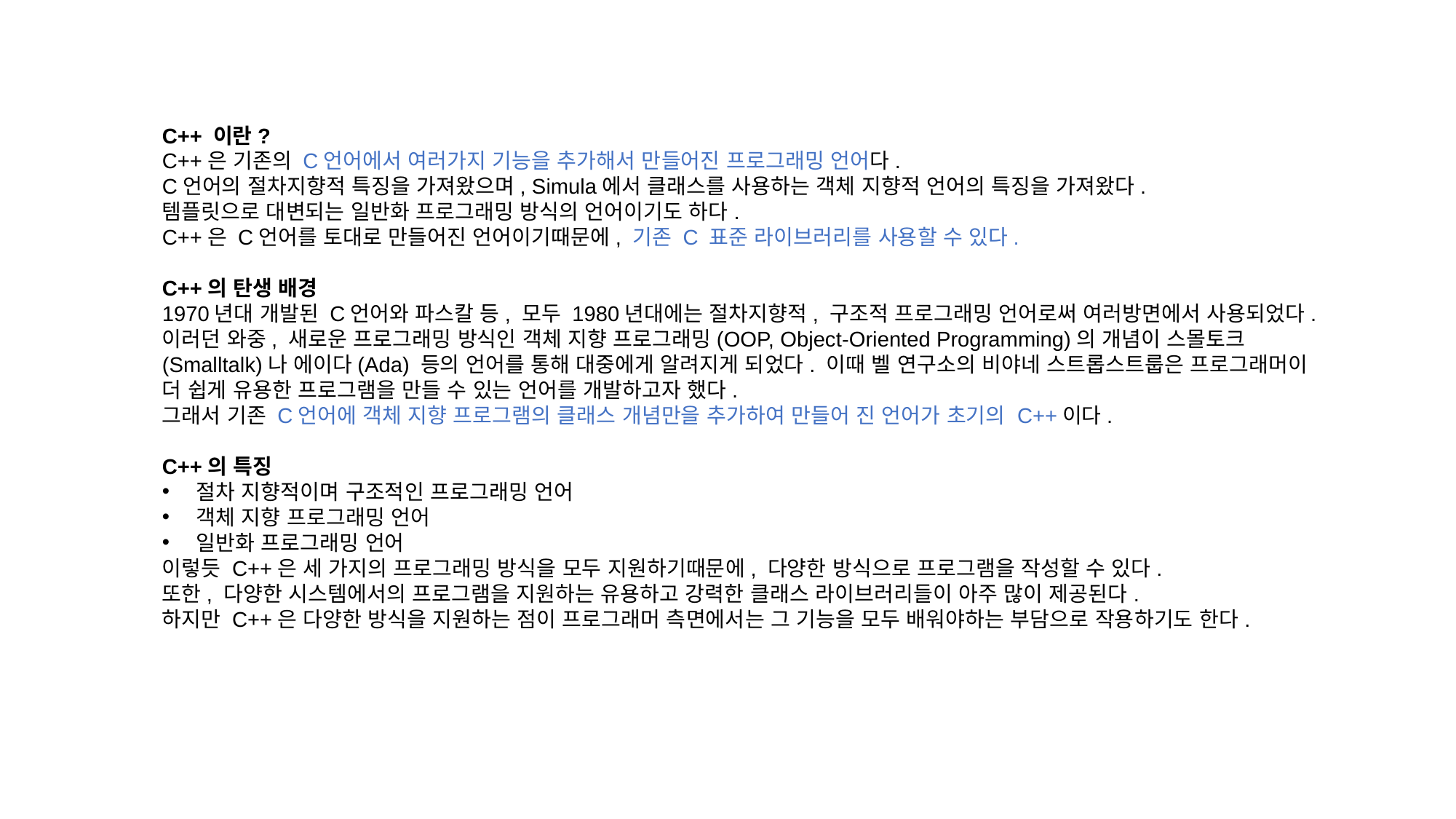

C++ 이란?
C++은 기존의 C언어에서 여러가지 기능을 추가해서 만들어진 프로그래밍 언어다.
C언어의 절차지향적 특징을 가져왔으며, Simula에서 클래스를 사용하는 객체 지향적 언어의 특징을 가져왔다.
템플릿으로 대변되는 일반화 프로그래밍 방식의 언어이기도 하다.
C++은 C언어를 토대로 만들어진 언어이기때문에, 기존 C 표준 라이브러리를 사용할 수 있다.
C++의 탄생 배경
1970년대 개발된 C언어와 파스칼 등, 모두 1980년대에는 절차지향적, 구조적 프로그래밍 언어로써 여러방면에서 사용되었다. 이러던 와중, 새로운 프로그래밍 방식인 객체 지향 프로그래밍(OOP, Object-Oriented Programming)의 개념이 스몰토크(Smalltalk)나 에이다(Ada) 등의 언어를 통해 대중에게 알려지게 되었다. 이때 벨 연구소의 비야네 스트롭스트룹은 프로그래머이 더 쉽게 유용한 프로그램을 만들 수 있는 언어를 개발하고자 했다.
그래서 기존 C언어에 객체 지향 프로그램의 클래스 개념만을 추가하여 만들어 진 언어가 초기의 C++이다.

C++의 특징
절차 지향적이며 구조적인 프로그래밍 언어
객체 지향 프로그래밍 언어
일반화 프로그래밍 언어
이렇듯 C++은 세 가지의 프로그래밍 방식을 모두 지원하기때문에, 다양한 방식으로 프로그램을 작성할 수 있다.
또한, 다양한 시스템에서의 프로그램을 지원하는 유용하고 강력한 클래스 라이브러리들이 아주 많이 제공된다.
하지만 C++은 다양한 방식을 지원하는 점이 프로그래머 측면에서는 그 기능을 모두 배워야하는 부담으로 작용하기도 한다.